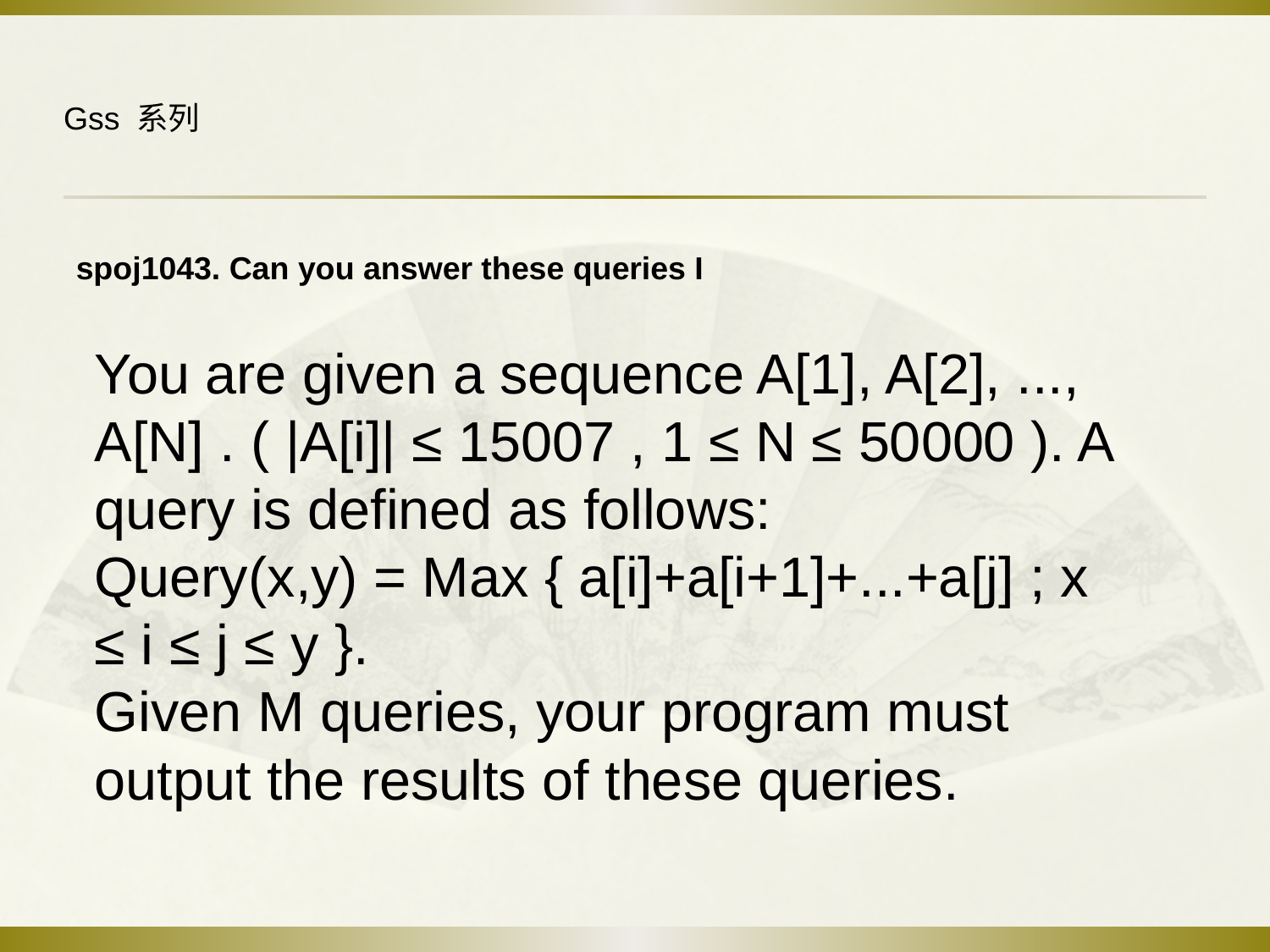

Gss 系列
spoj1043. Can you answer these queries I

You are given a sequence A[1], A[2], ..., A[N] . ( |A[i]| ≤ 15007 , 1 ≤ N ≤ 50000 ). A query is defined as follows:
Query(x,y) = Max { a[i]+a[i+1]+...+a[j] ; x ≤ i ≤ j ≤ y }.
Given M queries, your program must output the results of these queries.